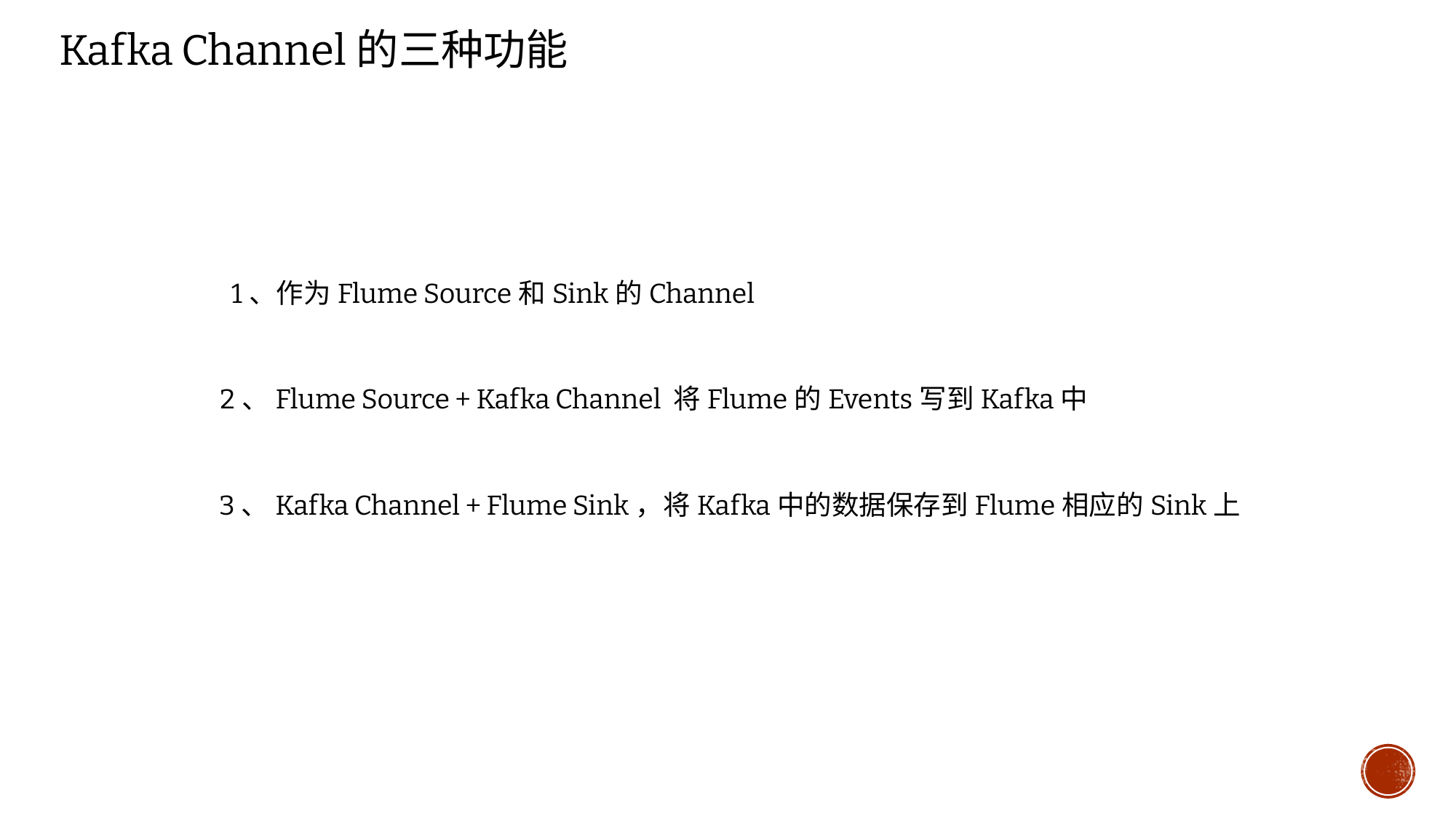

Kafka Channel的三种功能
1、作为Flume Source和Sink的Channel
2、Flume Source + Kafka Channel 将Flume的Events写到Kafka中
3、Kafka Channel + Flume Sink，将Kafka中的数据保存到Flume相应的Sink上